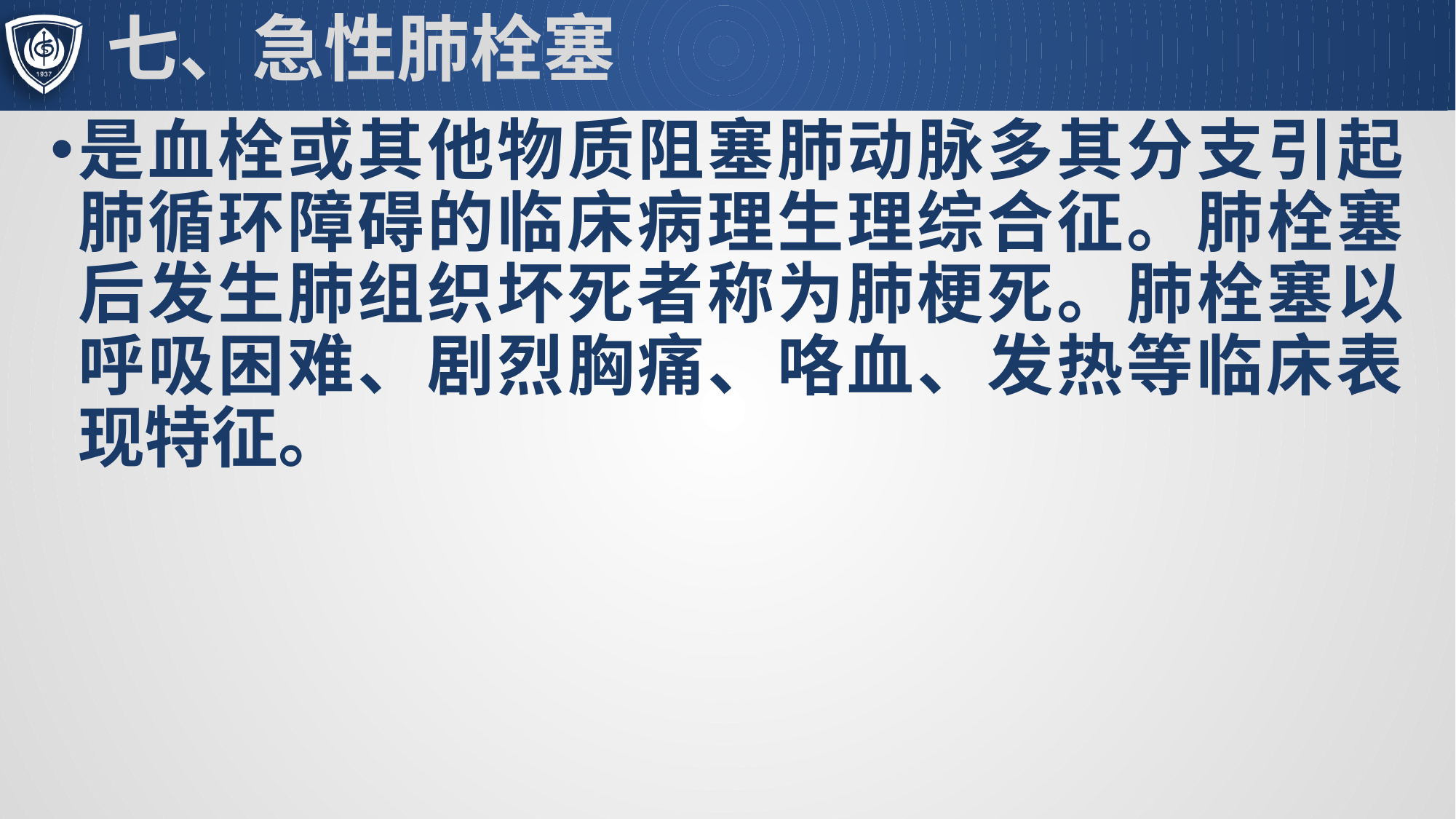

# 七、急性肺栓塞
是血栓或其他物质阻塞肺动脉多其分支引起肺循环障碍的临床病理生理综合征。肺栓塞后发生肺组织坏死者称为肺梗死。肺栓塞以呼吸困难、剧烈胸痛、咯血、发热等临床表现特征。